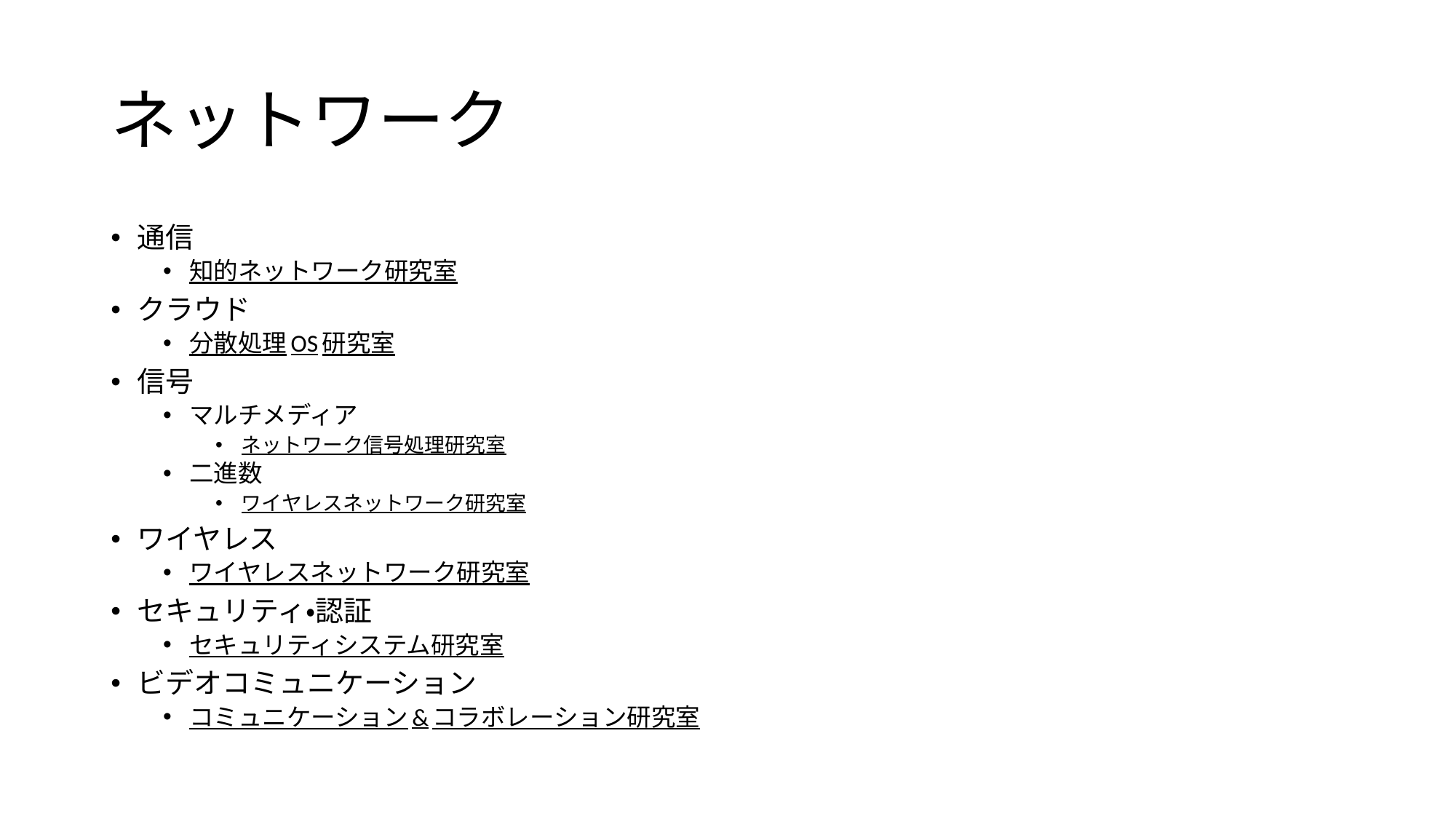

# ネットワーク
通信
知的ネットワーク研究室
クラウド
分散処理OS研究室
信号
マルチメディア
ネットワーク信号処理研究室
二進数
ワイヤレスネットワーク研究室
ワイヤレス
ワイヤレスネットワーク研究室
セキュリティ・認証
セキュリティシステム研究室
ビデオコミュニケーション
コミュニケーション&コラボレーション研究室